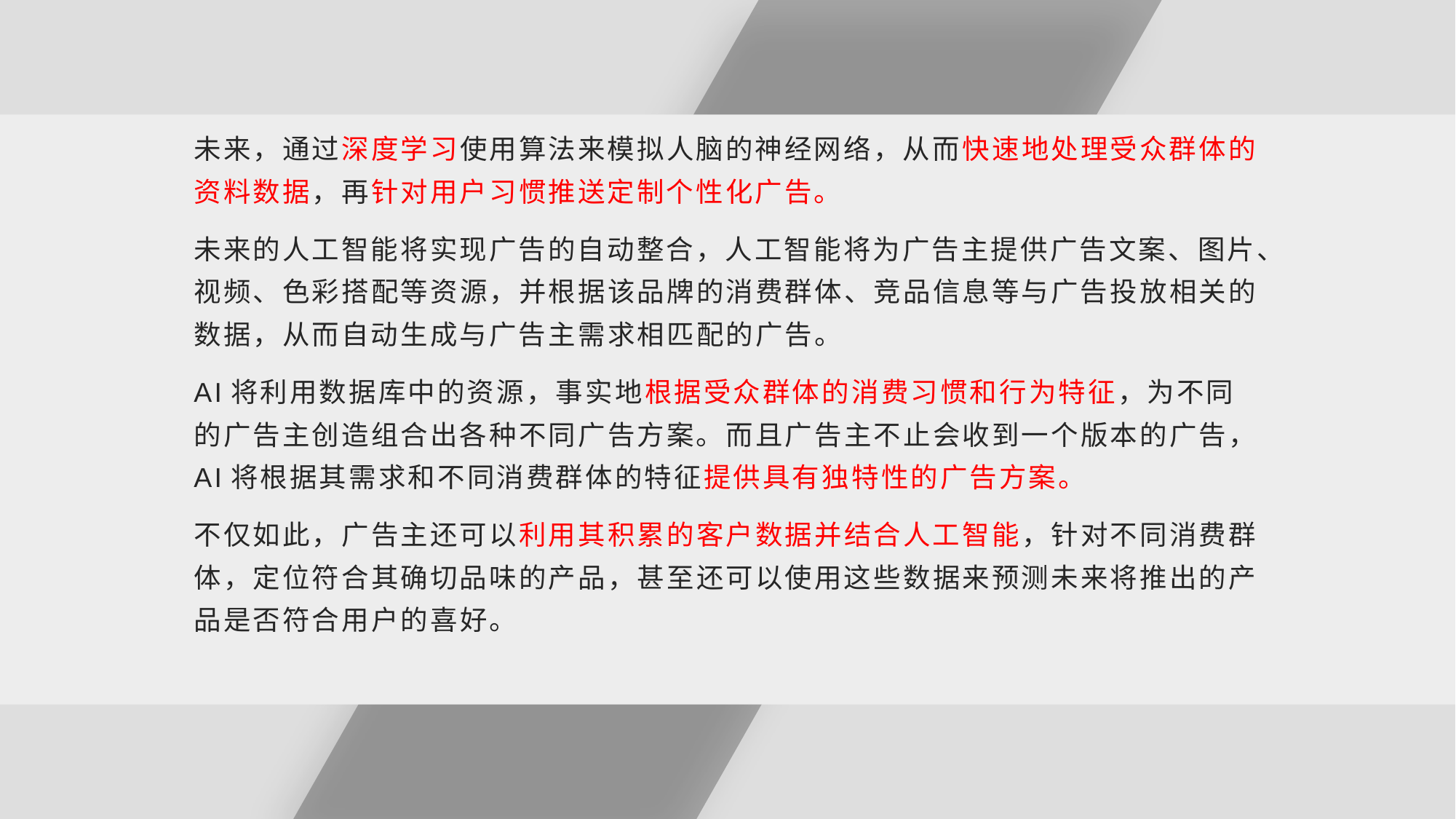

未来，通过深度学习使用算法来模拟人脑的神经网络，从而快速地处理受众群体的资料数据，再针对用户习惯推送定制个性化广告。
未来的人工智能将实现广告的自动整合，人工智能将为广告主提供广告文案、图片、视频、色彩搭配等资源，并根据该品牌的消费群体、竞品信息等与广告投放相关的数据，从而自动生成与广告主需求相匹配的广告。
AI将利用数据库中的资源，事实地根据受众群体的消费习惯和行为特征，为不同的广告主创造组合出各种不同广告方案。而且广告主不止会收到一个版本的广告，AI将根据其需求和不同消费群体的特征提供具有独特性的广告方案。
不仅如此，广告主还可以利用其积累的客户数据并结合人工智能，针对不同消费群体，定位符合其确切品味的产品，甚至还可以使用这些数据来预测未来将推出的产品是否符合用户的喜好。